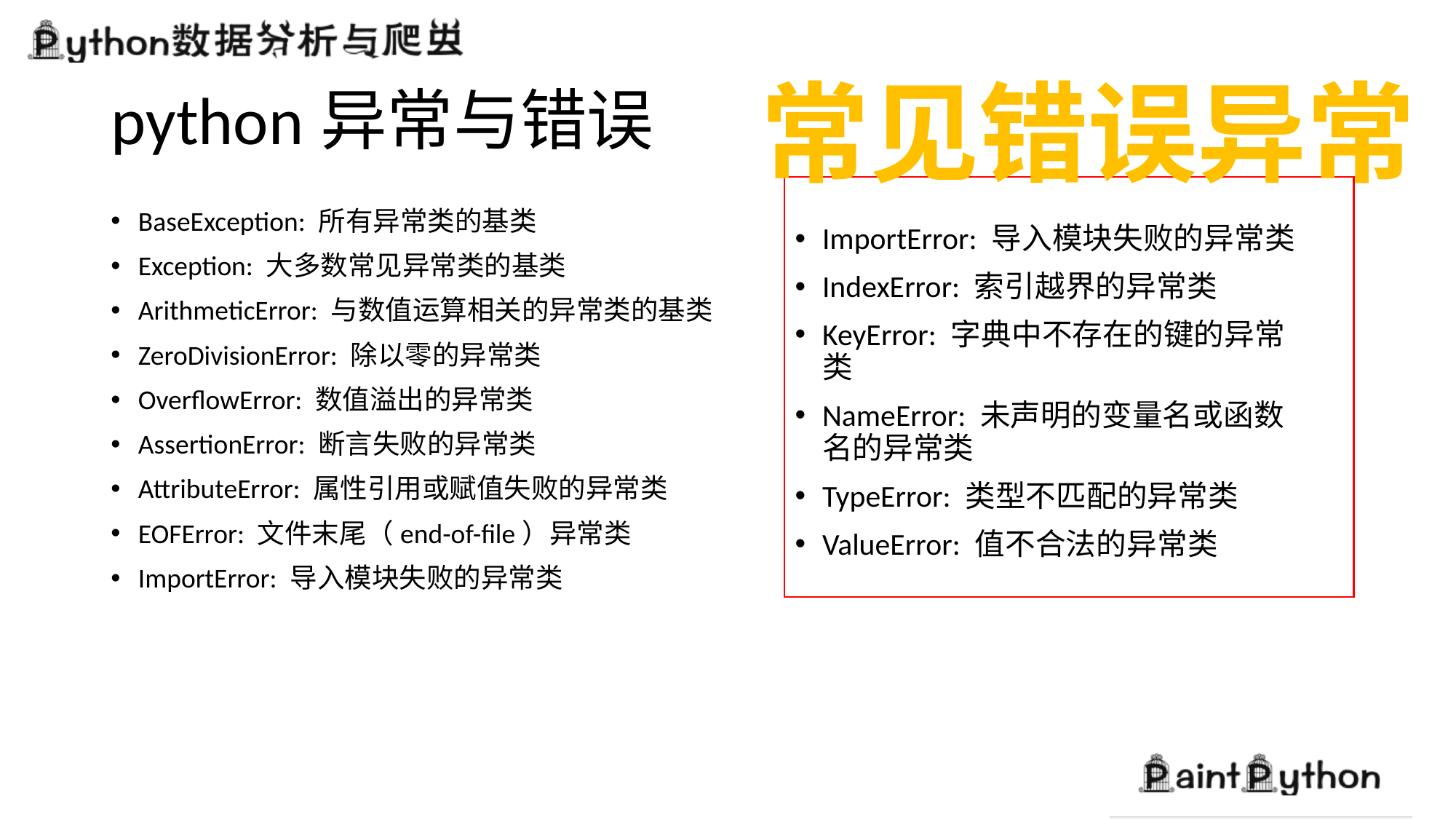

# python异常与错误
常见错误异常

BaseException: 所有异常类的基类
Exception: 大多数常见异常类的基类
ArithmeticError: 与数值运算相关的异常类的基类
ZeroDivisionError: 除以零的异常类
OverflowError: 数值溢出的异常类
AssertionError: 断言失败的异常类
AttributeError: 属性引用或赋值失败的异常类
EOFError: 文件末尾（end-of-file）异常类
ImportError: 导入模块失败的异常类
ImportError: 导入模块失败的异常类
IndexError: 索引越界的异常类
KeyError: 字典中不存在的键的异常类
NameError: 未声明的变量名或函数名的异常类
TypeError: 类型不匹配的异常类
ValueError: 值不合法的异常类